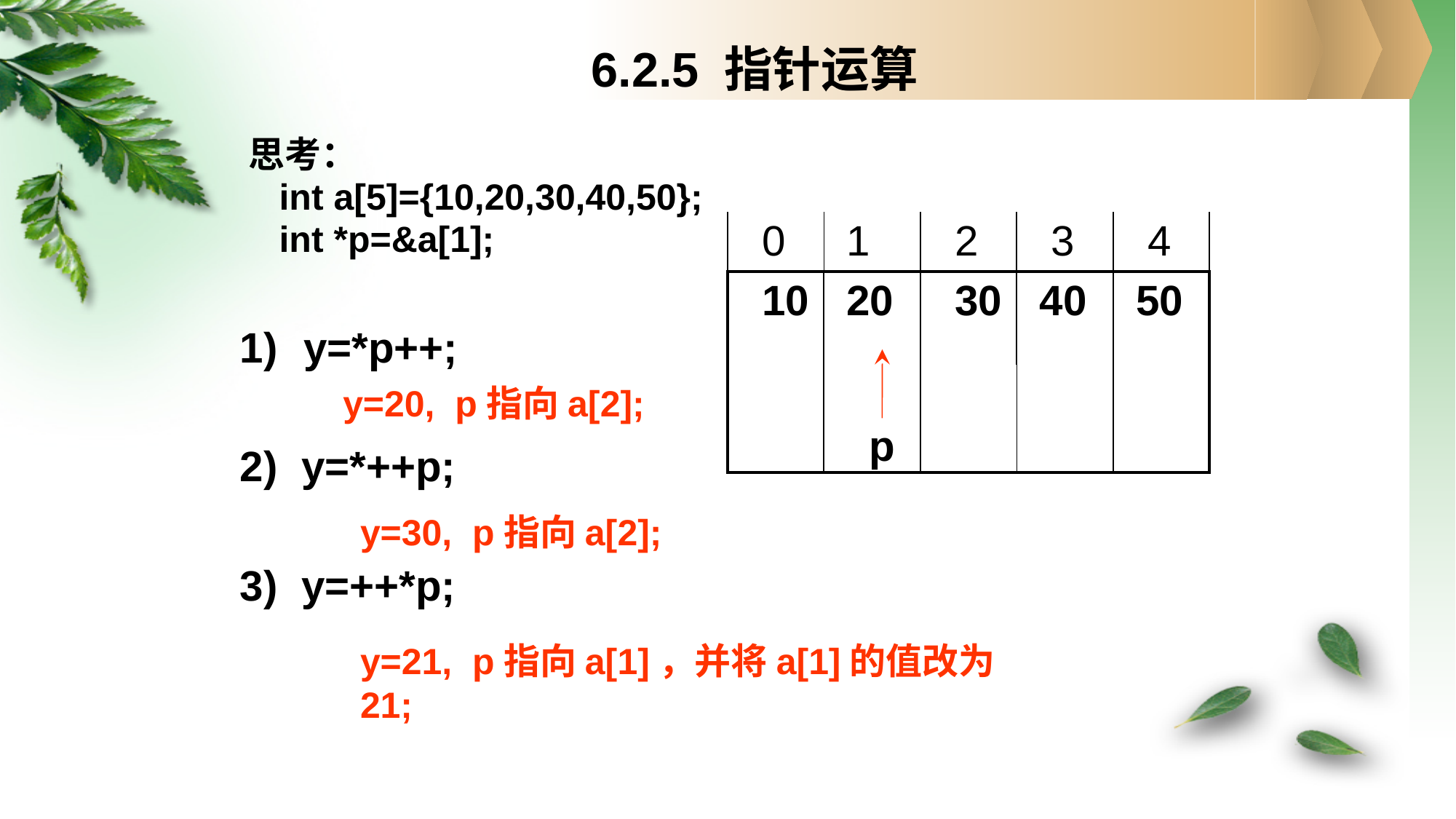

6.2.5 指针运算
思考：
   int a[5]={10,20,30,40,50};
   int *p=&a[1];
| 0 | 1 | 2 | 3 | 4 |
| --- | --- | --- | --- | --- |
| 10 | 20 | 30 | 40 | 50 |
| --- | --- | --- | --- | --- |
y=*p++;

2)  y=*++p;

3)  y=++*p;

y=20,  p指向a[2];
p
y=30,  p指向a[2];
y=21,  p指向a[1]，并将a[1]的值改为21;